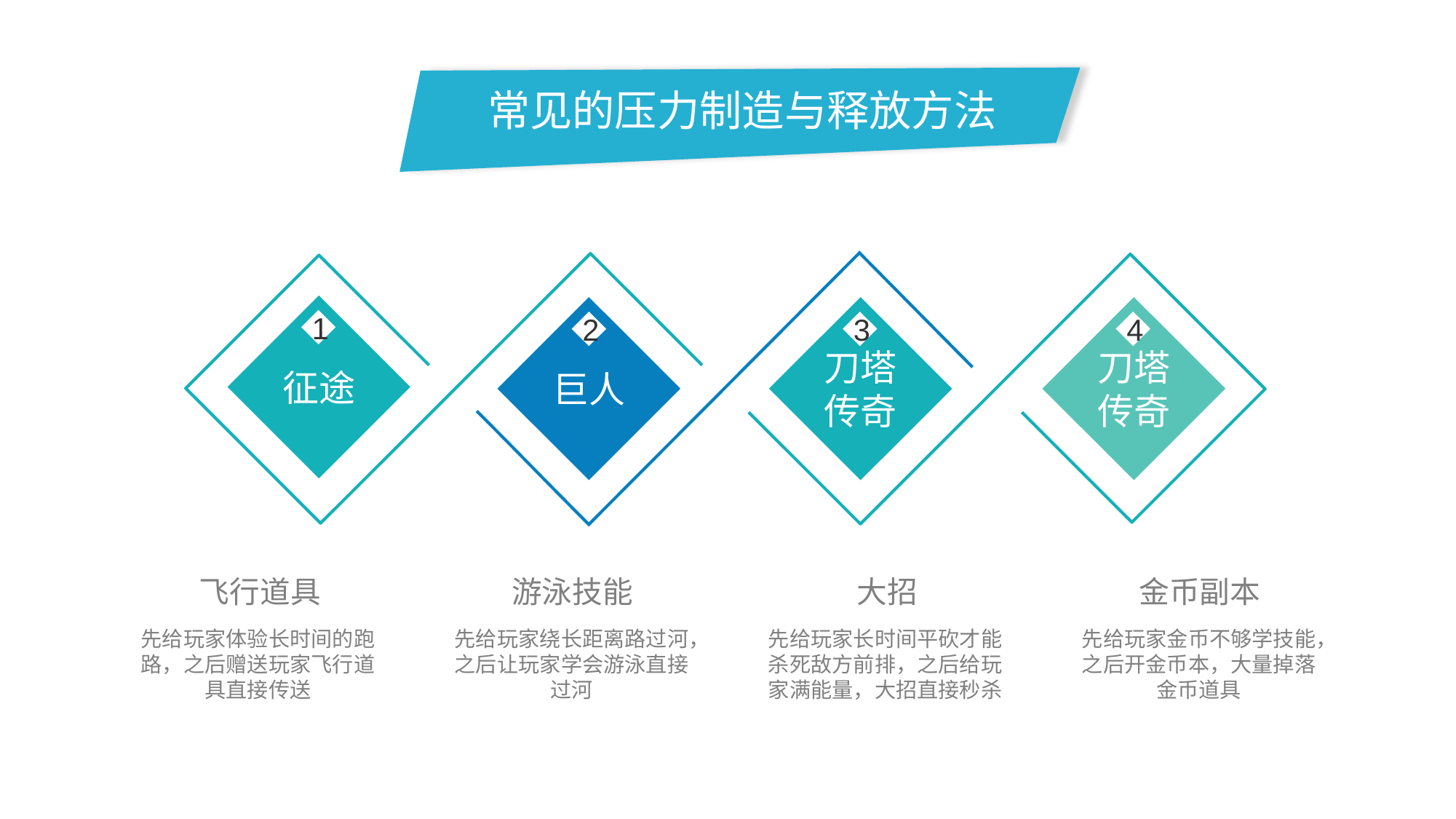

常见的压力制造与释放方法

征途
巨人
刀塔
传奇
刀塔
传奇
1
2
3
4
飞行道具
先给玩家体验长时间的跑路，之后赠送玩家飞行道具直接传送
游泳技能
先给玩家绕长距离路过河，之后让玩家学会游泳直接过河
大招
先给玩家长时间平砍才能杀死敌方前排，之后给玩家满能量，大招直接秒杀
金币副本
先给玩家金币不够学技能，之后开金币本，大量掉落金币道具